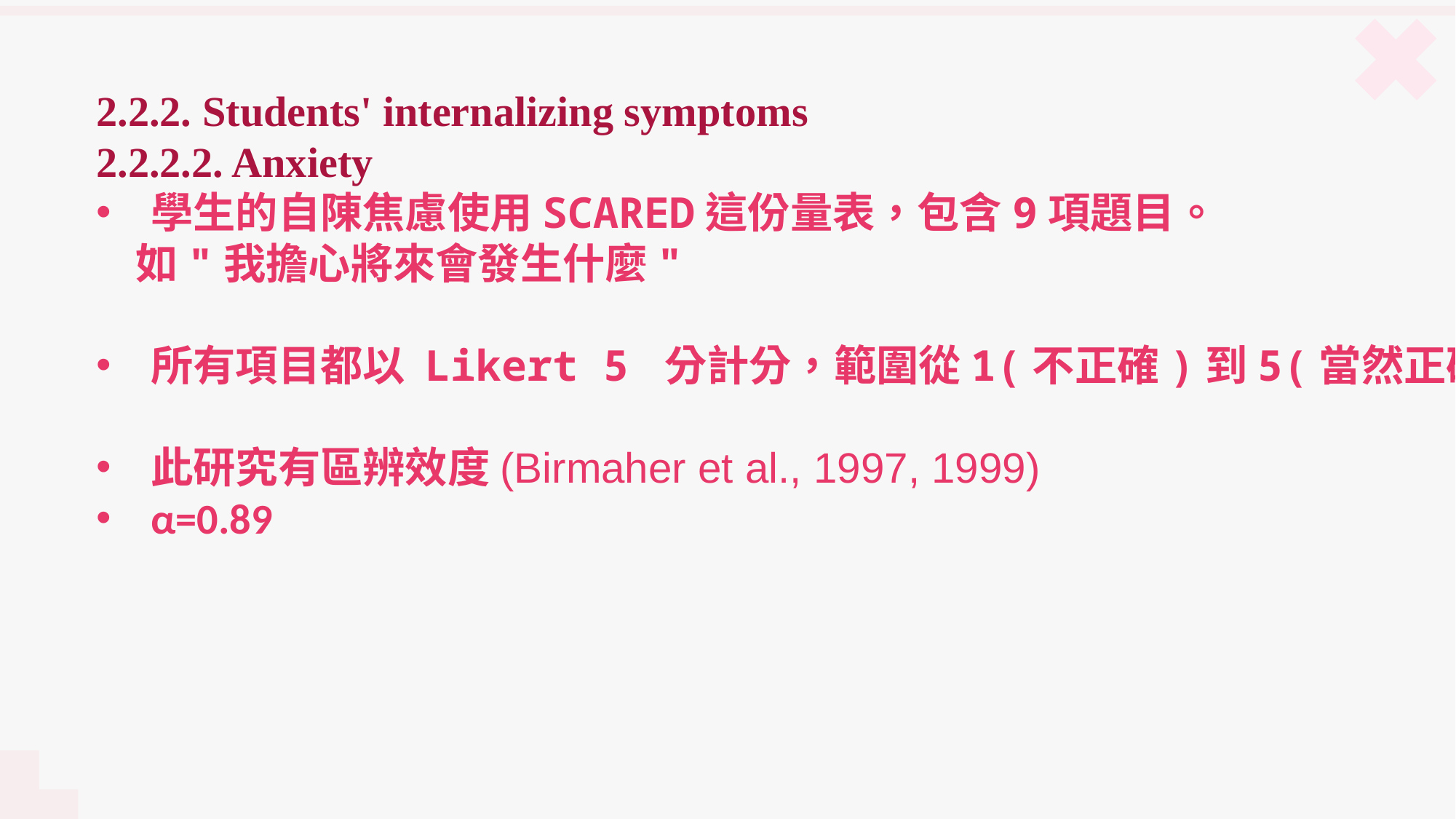

2.2.2. Students' internalizing symptoms
2.2.2.2. Anxiety
學生的自陳焦慮使用SCARED這份量表，包含9項題目。
   如"我擔心將來會發生什麼"

所有項目都以 Likert 5 分計分，範圍從1(不正確)到5(當然正確)

此研究有區辨效度(Birmaher et al., 1997, 1999)
α=0.89